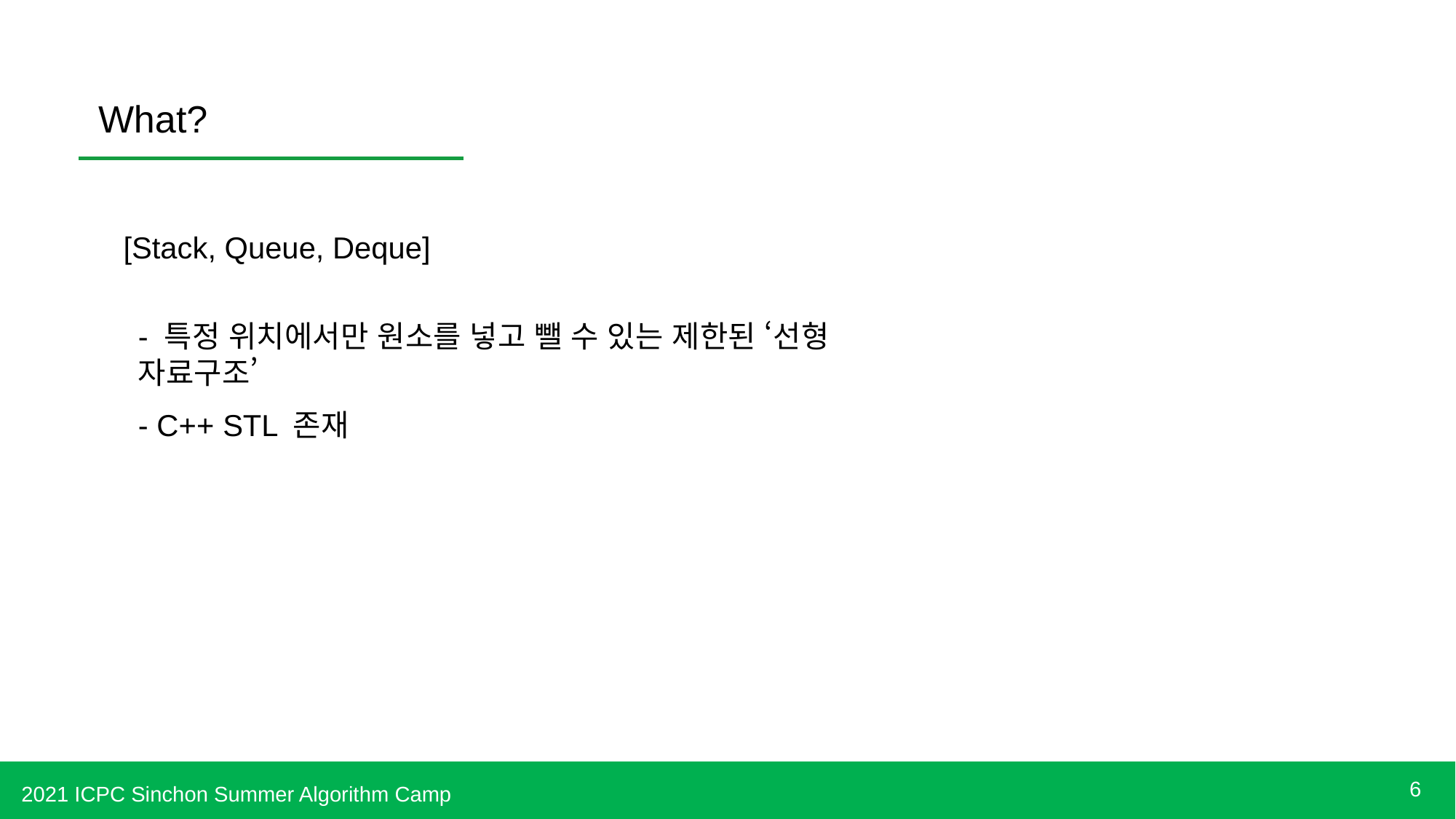

What?
[Stack, Queue, Deque]
- 특정 위치에서만 원소를 넣고 뺄 수 있는 제한된 ‘선형 자료구조’
- C++ STL 존재

6
2021 ICPC Sinchon Summer Algorithm Camp